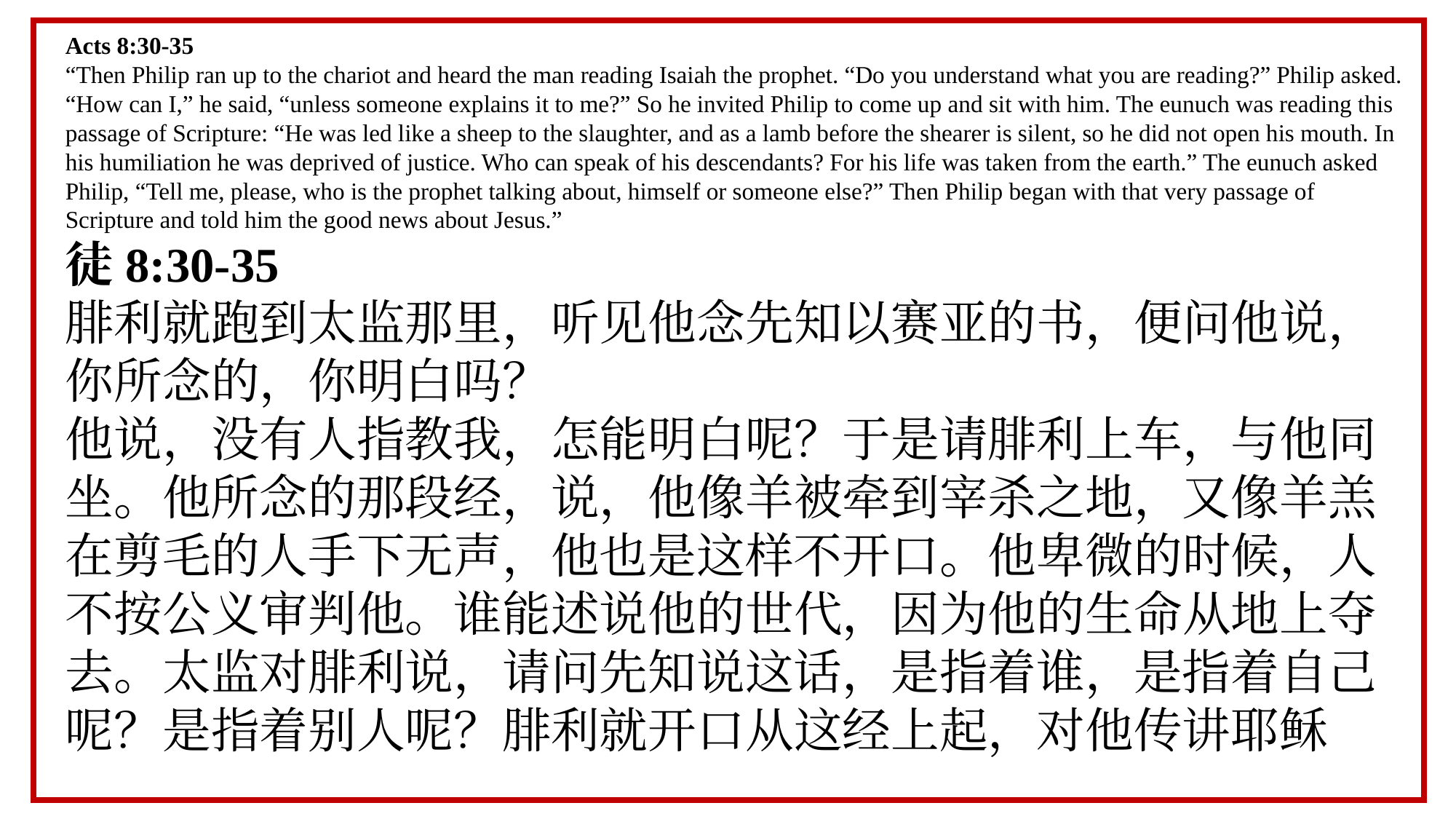

Acts 8:30-35
“Then Philip ran up to the chariot and heard the man reading Isaiah the prophet. “Do you understand what you are reading?” Philip asked. “How can I,” he said, “unless someone explains it to me?” So he invited Philip to come up and sit with him. The eunuch was reading this passage of Scripture: “He was led like a sheep to the slaughter, and as a lamb before the shearer is silent, so he did not open his mouth. In his humiliation he was deprived of justice. Who can speak of his descendants? For his life was taken from the earth.” The eunuch asked Philip, “Tell me, please, who is the prophet talking about, himself or someone else?” Then Philip began with that very passage of Scripture and told him the good news about Jesus.”
徒8:30-35
腓利就跑到太监那里，听见他念先知以赛亚的书，便问他说，你所念的，你明白吗？
他说，没有人指教我，怎能明白呢？于是请腓利上车，与他同坐。他所念的那段经，说，他像羊被牵到宰杀之地，又像羊羔在剪毛的人手下无声，他也是这样不开口。他卑微的时候，人不按公义审判他。谁能述说他的世代，因为他的生命从地上夺去。太监对腓利说，请问先知说这话，是指着谁，是指着自己呢？是指着别人呢？腓利就开口从这经上起，对他传讲耶稣